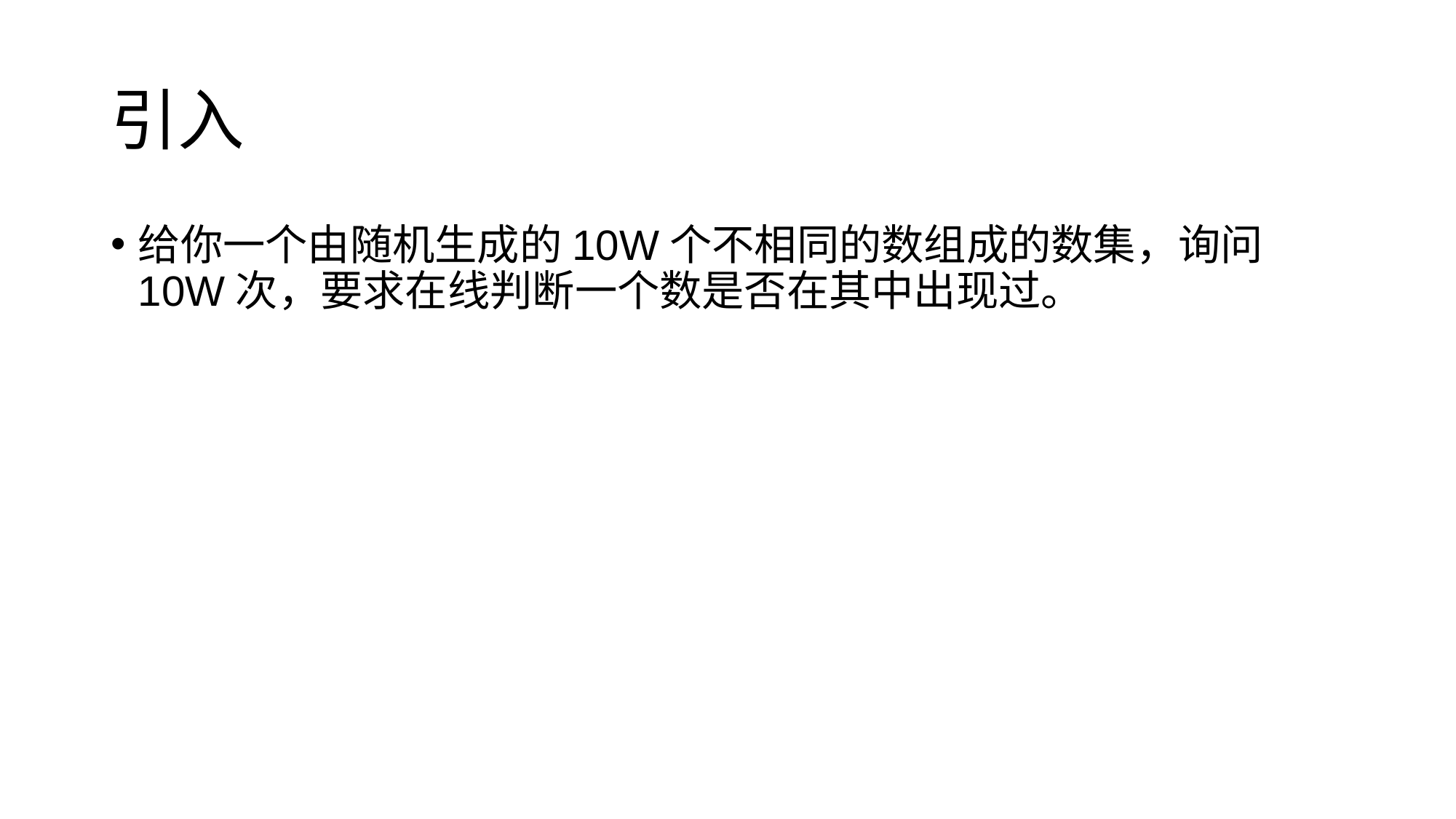

# 引入
给你一个由随机生成的10W个不相同的数组成的数集，询问10W次，要求在线判断一个数是否在其中出现过。